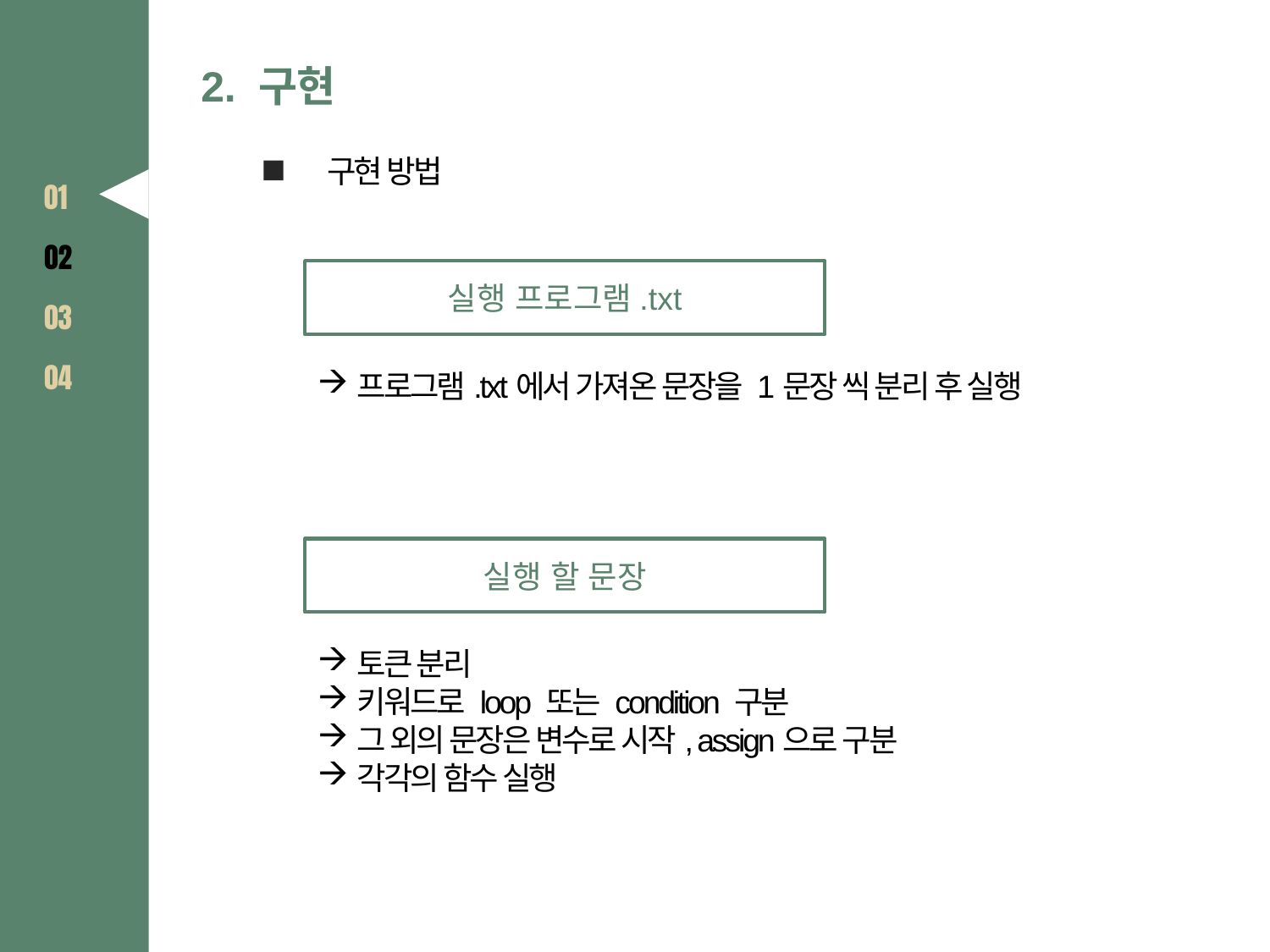

2. 구현
구현 방법

01
02
실행 프로그램.txt
03
04
프로그램.txt에서 가져온 문장을 1문장 씩 분리 후 실행
실행 할 문장
토큰 분리
키워드로 loop 또는 condition 구분
그 외의 문장은 변수로 시작, assign으로 구분
각각의 함수 실행